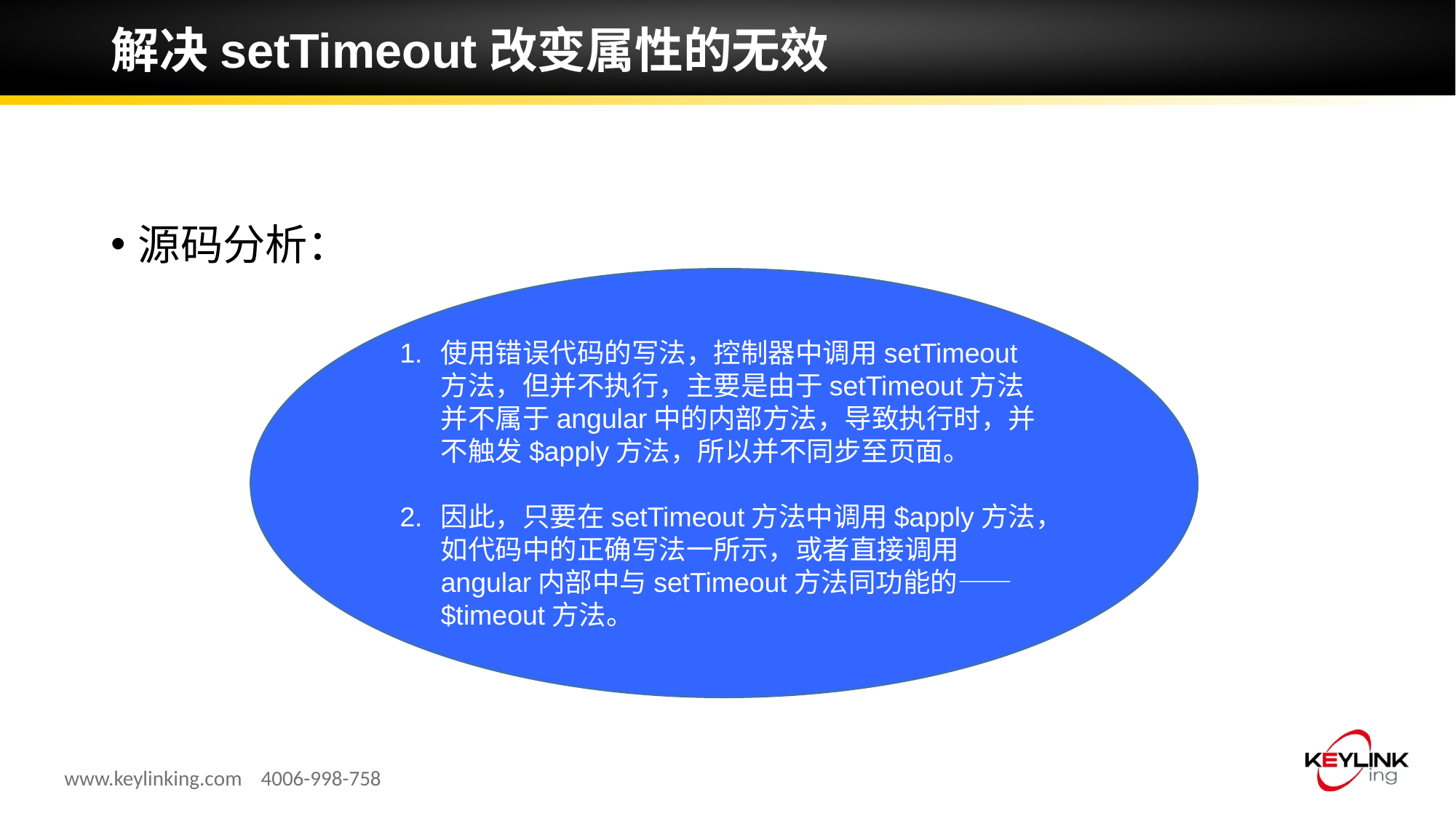

# 解决setTimeout改变属性的无效
源码分析：

使用错误代码的写法，控制器中调用setTimeout方法，但并不执行，主要是由于setTimeout方法并不属于angular中的内部方法，导致执行时，并不触发$apply方法，所以并不同步至页面。

因此，只要在setTimeout方法中调用$apply方法，如代码中的正确写法一所示，或者直接调用angular内部中与setTimeout方法同功能的——$timeout方法。